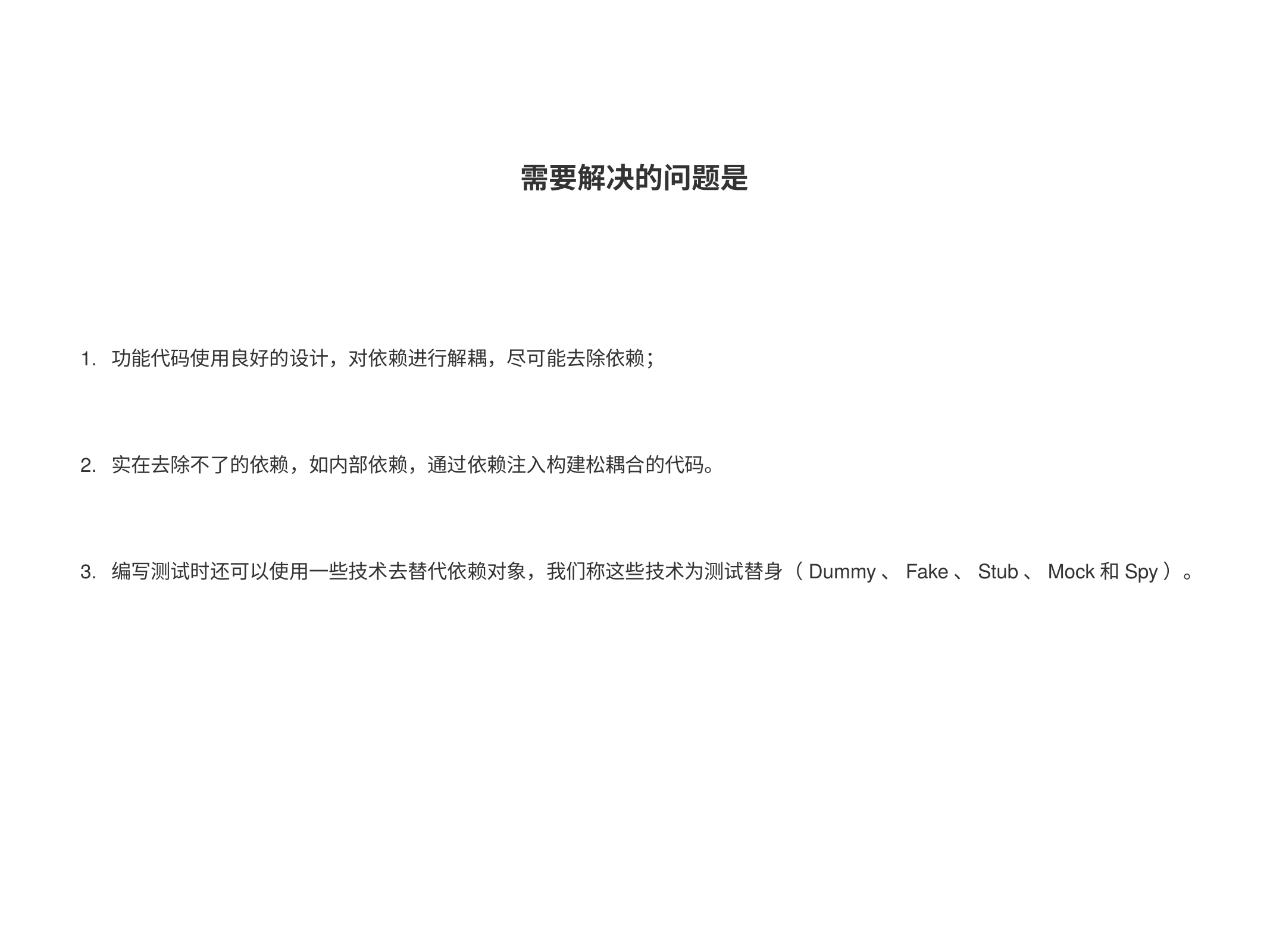

需要解决的问题是
功能代码使用良好的设计，对依赖进行解耦，尽可能去除依赖；
实在去除不了的依赖，如内部依赖，通过依赖注入构建松耦合的代码。
编写测试时还可以使用一些技术去替代依赖对象，我们称这些技术为测试替身（Dummy、Fake、Stub、Mock和Spy）。